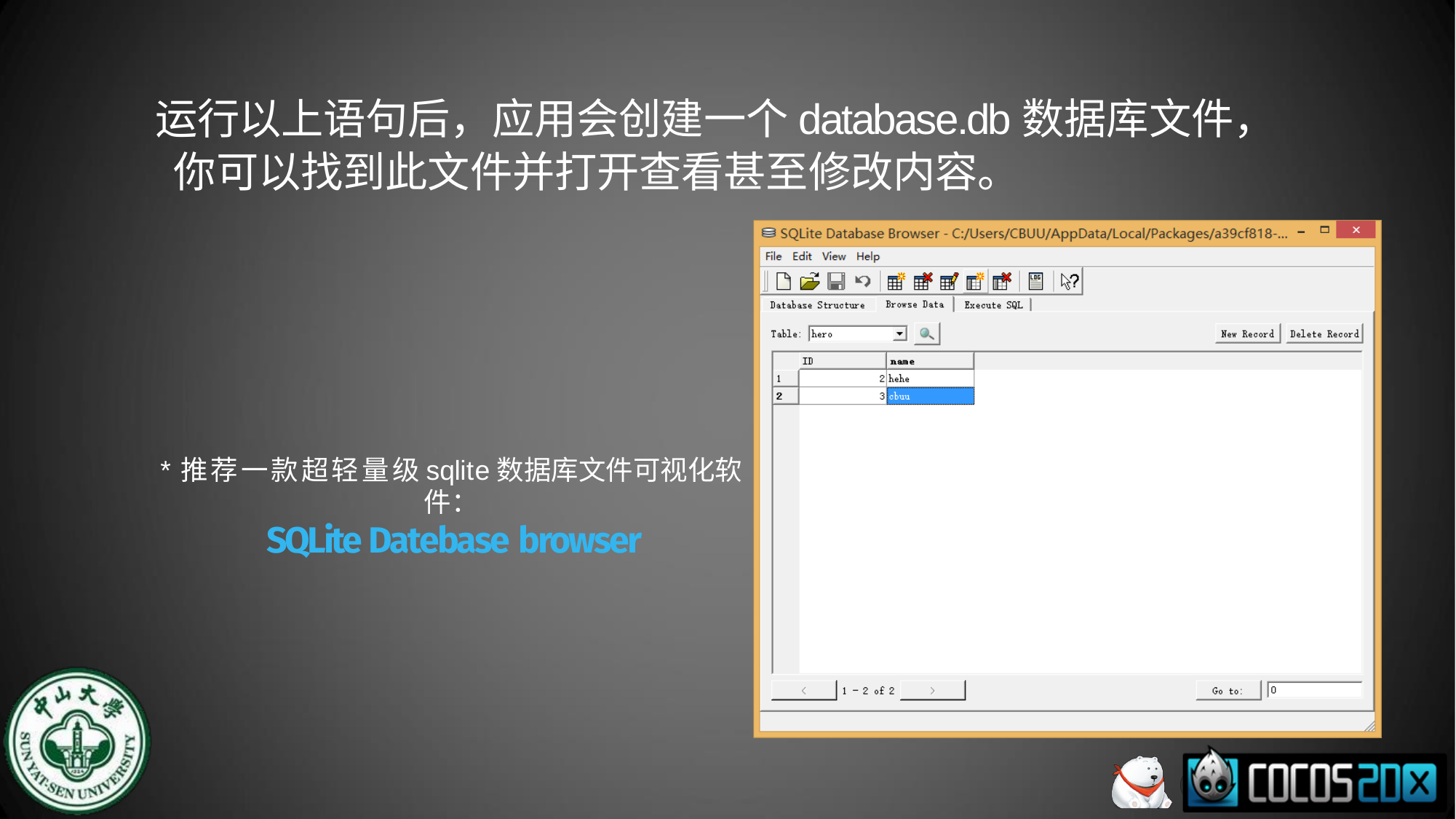

# 运行以上语句后，应用会创建一个database.db数据库文件，  你可以找到此文件并打开查看甚至修改内容。

*推荐一款超轻量级sqlite数据库文件可视化软件：
SQLite Datebase browser